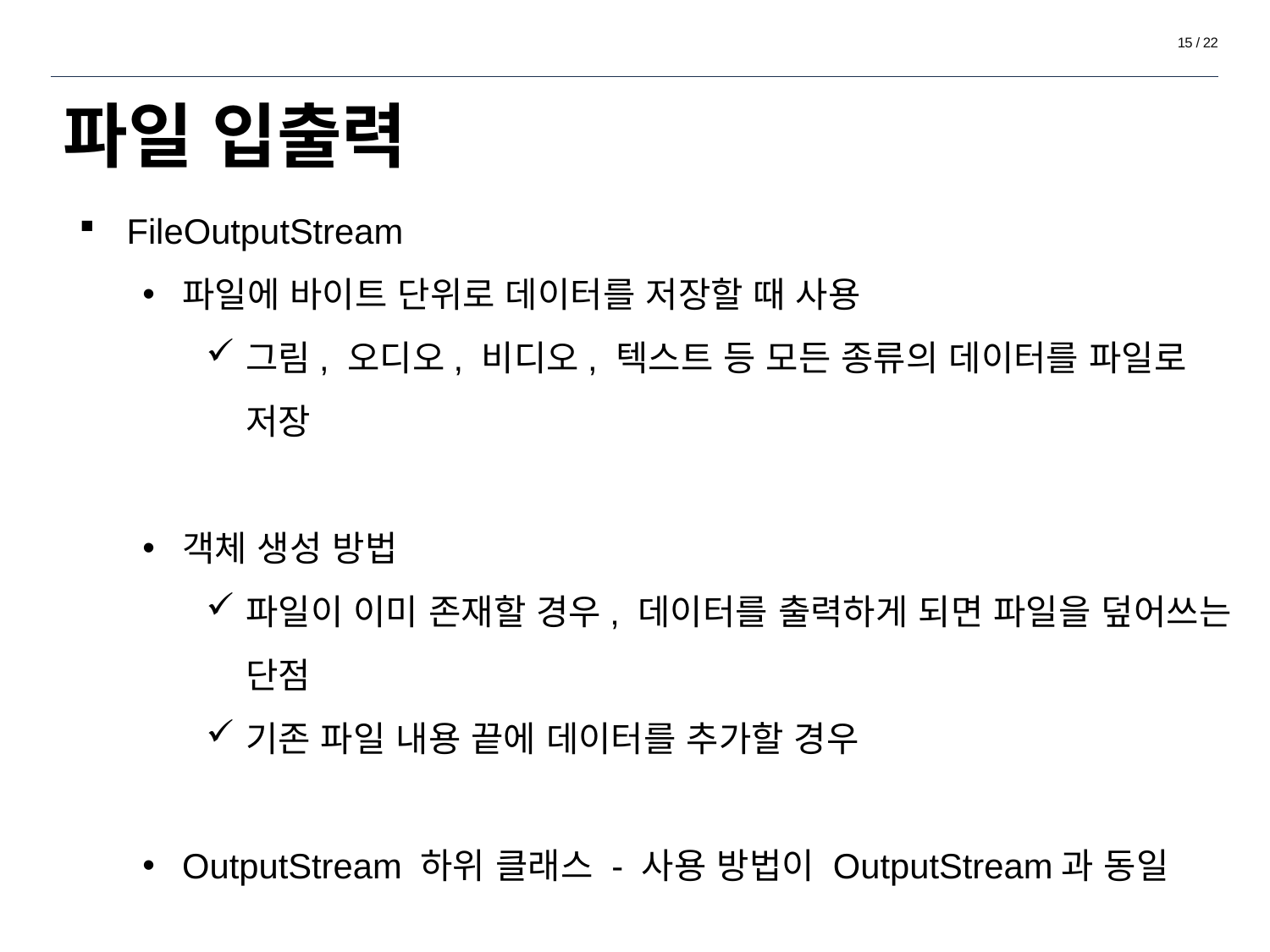

15 / 22
# 파일 입출력

FileOutputStream
파일에 바이트 단위로 데이터를 저장할 때 사용
그림, 오디오, 비디오, 텍스트 등 모든 종류의 데이터를 파일로 저장

객체 생성 방법
파일이 이미 존재할 경우, 데이터를 출력하게 되면 파일을 덮어쓰는 단점
기존 파일 내용 끝에 데이터를 추가할 경우

OutputStream 하위 클래스 - 사용 방법이 OutputStream과 동일